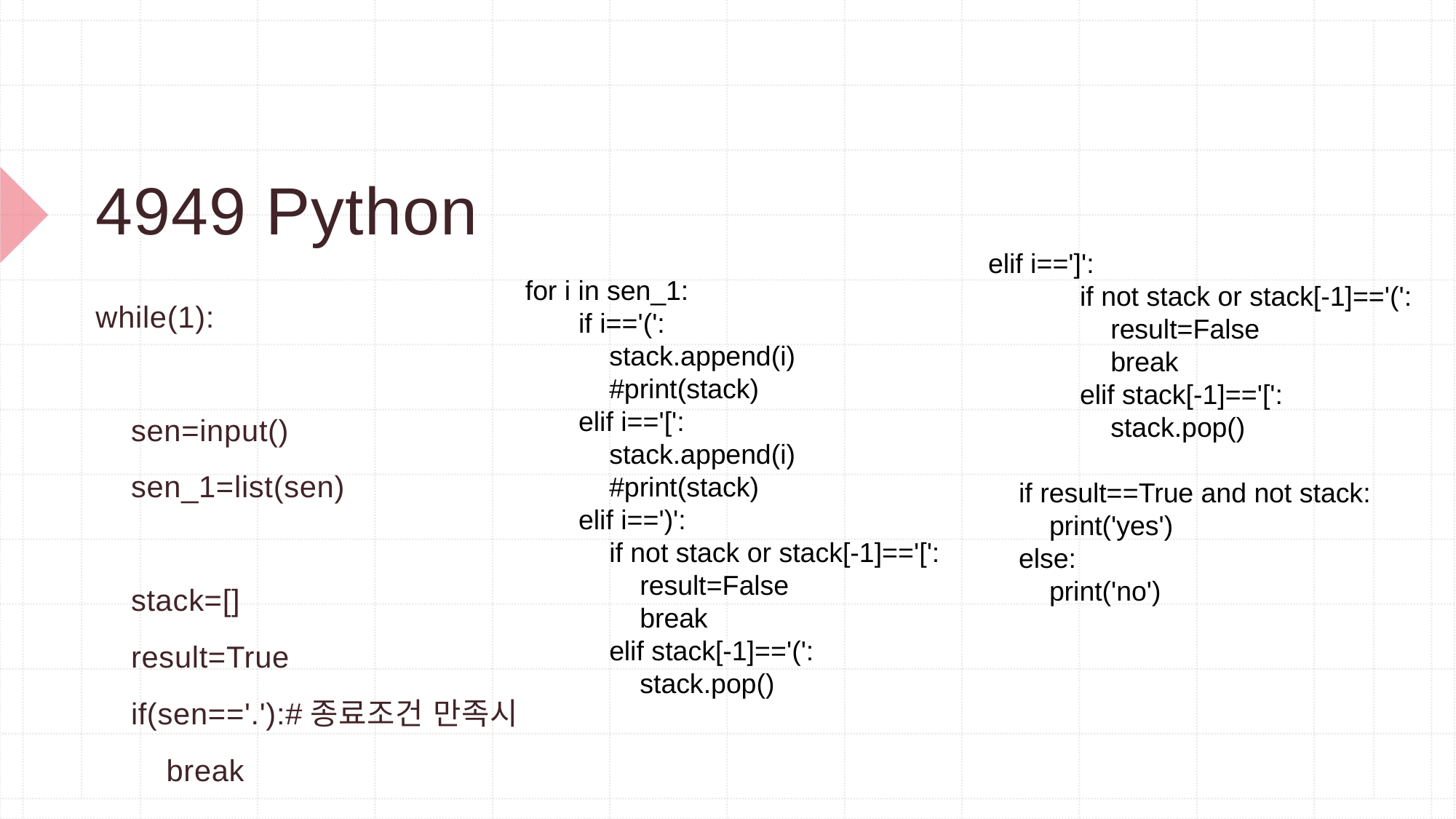

# 4949 Python
elif i==']':
            if not stack or stack[-1]=='(':
                result=False
                break
            elif stack[-1]=='[':
                stack.pop()

    if result==True and not stack:
        print('yes')
    else:
        print('no')
 for i in sen_1:
        if i=='(':
            stack.append(i)
            #print(stack)
        elif i=='[':
            stack.append(i)
            #print(stack)
        elif i==')':
            if not stack or stack[-1]=='[':
                result=False
                break
            elif stack[-1]=='(':
                stack.pop()

while(1):

    sen=input()
    sen_1=list(sen)

    stack=[]
    result=True
    if(sen=='.'):#종료조건 만족시
        break